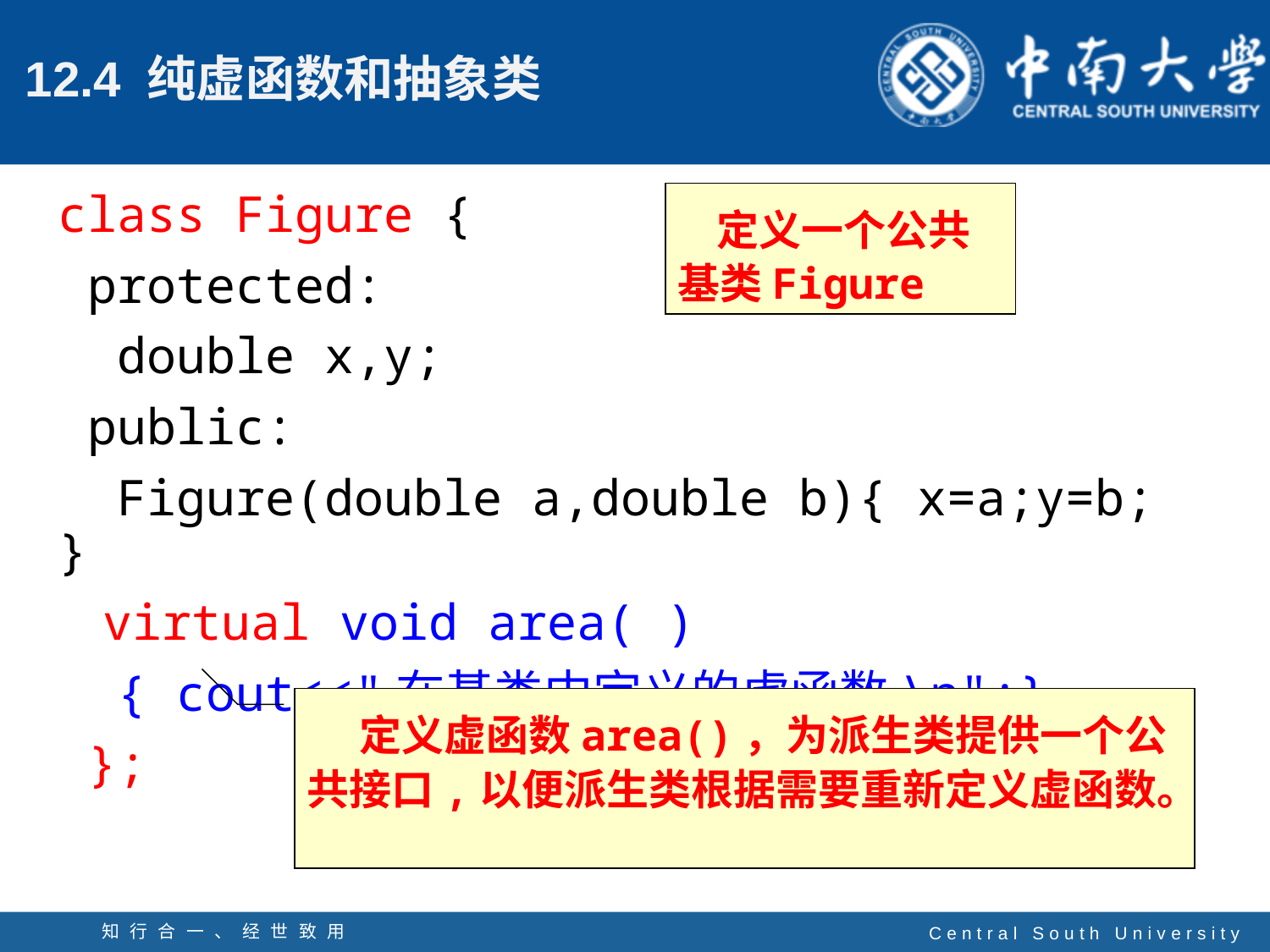

class Figure {
 protected:
  double x,y;
 public:
  Figure(double a,double b){ x=a;y=b; }
    virtual void area( )
  { cout<<"在基类中定义的虚函数\n";}
 };
  定义一个公共基类Figure
   定义虚函数area()，为派生类提供一个公共接口,以便派生类根据需要重新定义虚函数。

知行合一、经世致用
自强不息 厚德载物
Central South University